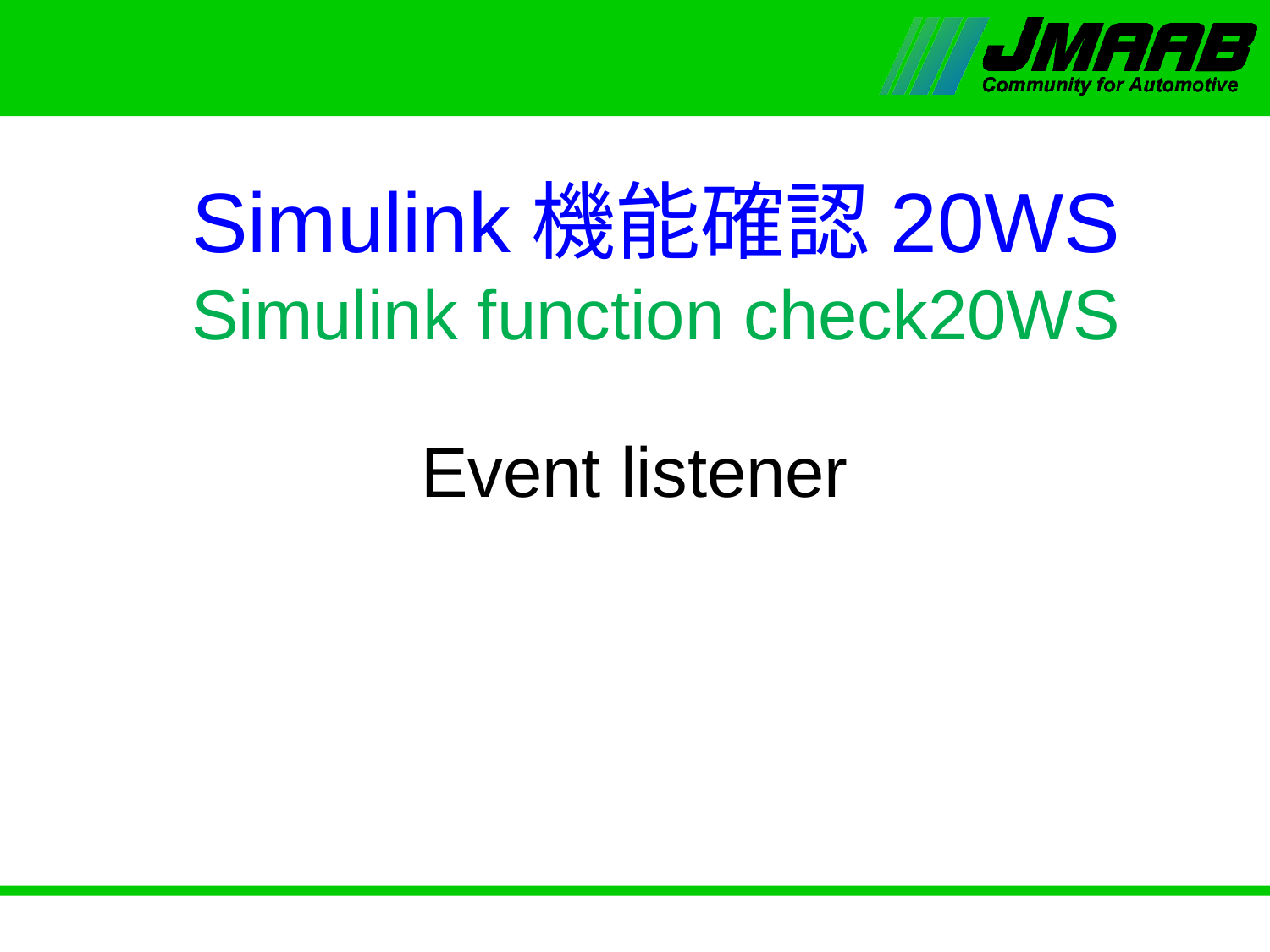

Simulink機能確認20WS
Simulink function check20WS
# Event listener